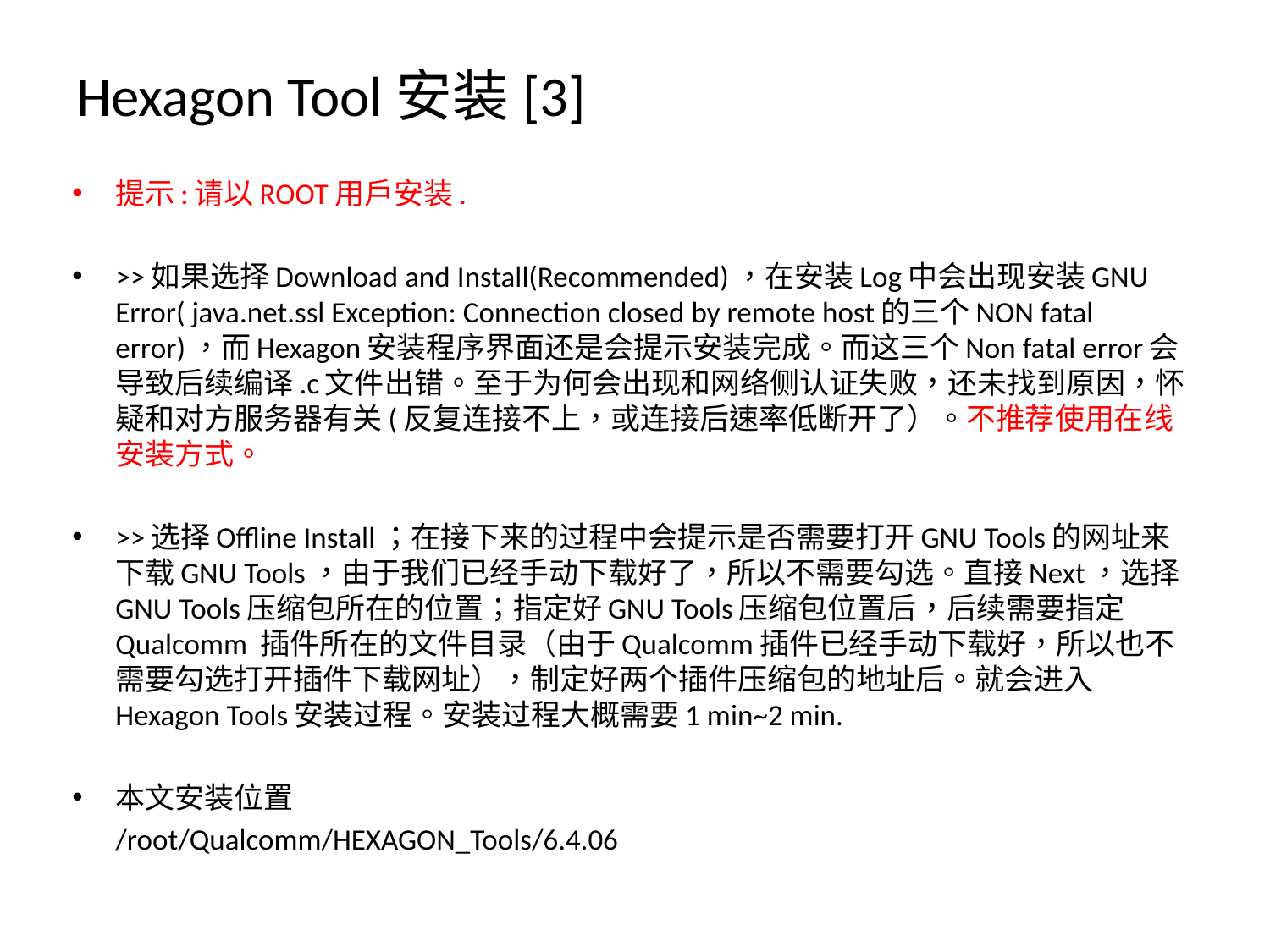

# Hexagon Tool安装[3]
提示:请以ROOT用户安装.

>>如果选择Download and Install(Recommended)，在安装Log中会出现安装GNU Error( java.net.ssl Exception: Connection closed by remote host的三个NON fatal error)，而Hexagon安装程序界面还是会提示安装完成。而这三个Non fatal error会导致后续编译.c文件出错。至于为何会出现和网络侧认证失败，还未找到原因，怀疑和对方服务器有关(反复连接不上，或连接后速率低断开了）。不推荐使用在线安装方式。

>>选择Offline Install；在接下来的过程中会提示是否需要打开GNU Tools的网址来下载GNU Tools，由于我们已经手动下载好了，所以不需要勾选。直接Next，选择GNU Tools压缩包所在的位置；指定好GNU Tools压缩包位置后，后续需要指定Qualcomm 插件所在的文件目录（由于Qualcomm插件已经手动下载好，所以也不需要勾选打开插件下载网址），制定好两个插件压缩包的地址后。就会进入Hexagon Tools安装过程。安装过程大概需要1 min~2 min.

本文安装位置
		/root/Qualcomm/HEXAGON_Tools/6.4.06